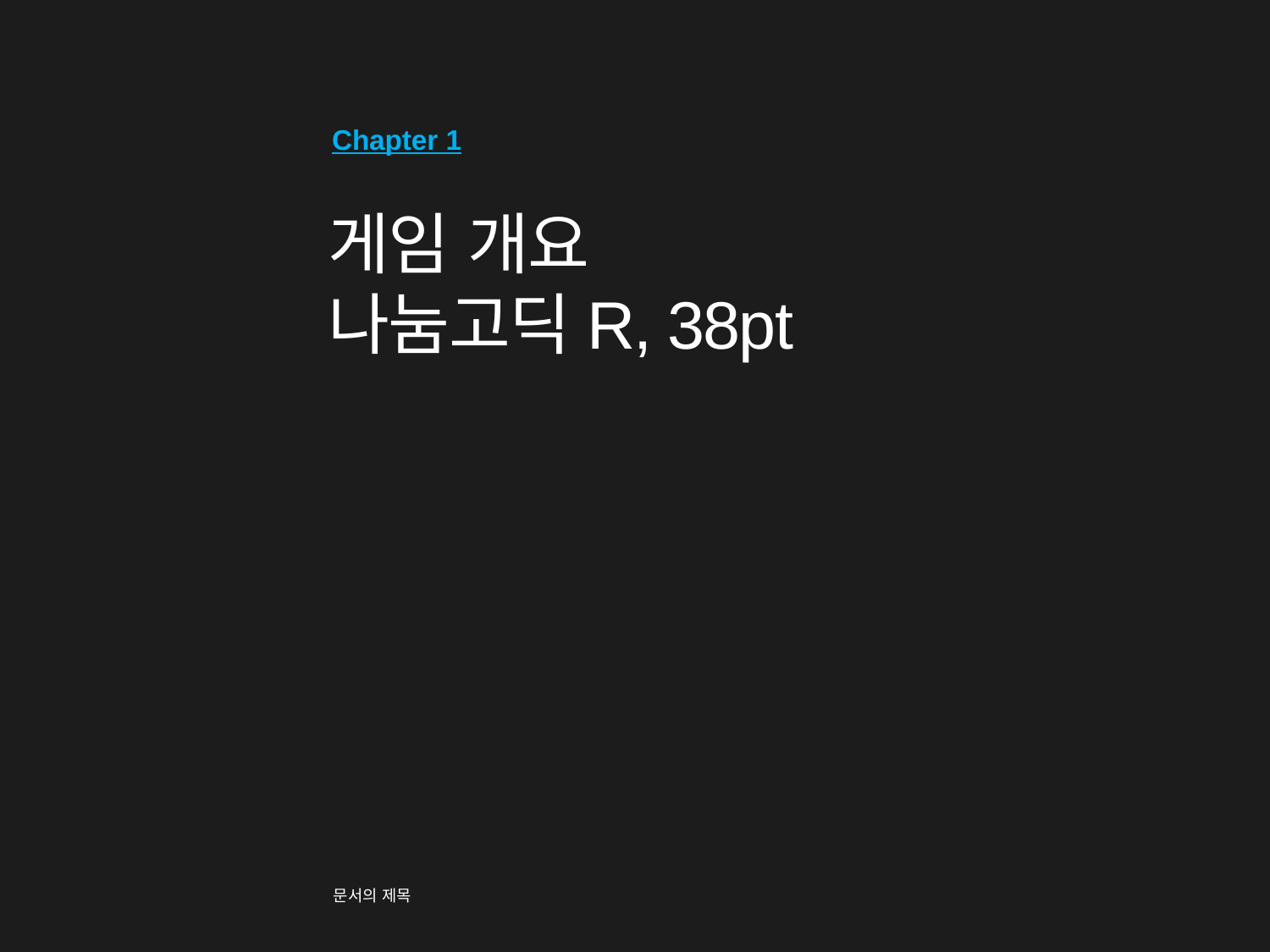

Chapter 1
# 게임 개요 나눔고딕R, 38pt
문서의 제목